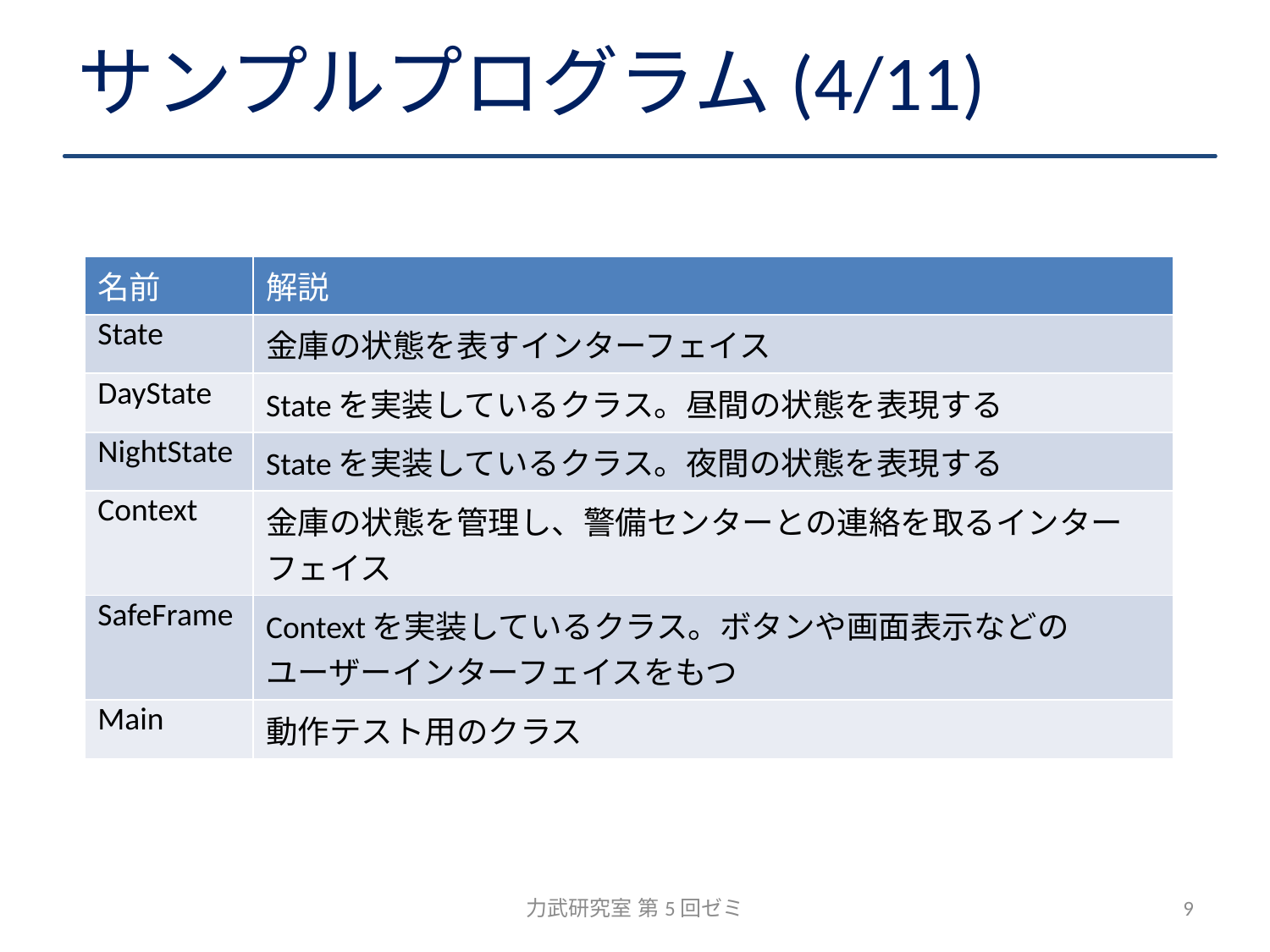

# サンプルプログラム(4/11)
| 名前 | 解説 |
| --- | --- |
| State | 金庫の状態を表すインターフェイス |
| DayState | Stateを実装しているクラス。昼間の状態を表現する |
| NightState | Stateを実装しているクラス。夜間の状態を表現する |
| Context | 金庫の状態を管理し、警備センターとの連絡を取るインターフェイス |
| SafeFrame | Contextを実装しているクラス。ボタンや画面表示などの ユーザーインターフェイスをもつ |
| Main | 動作テスト用のクラス |
力武研究室 第5回ゼミ
9